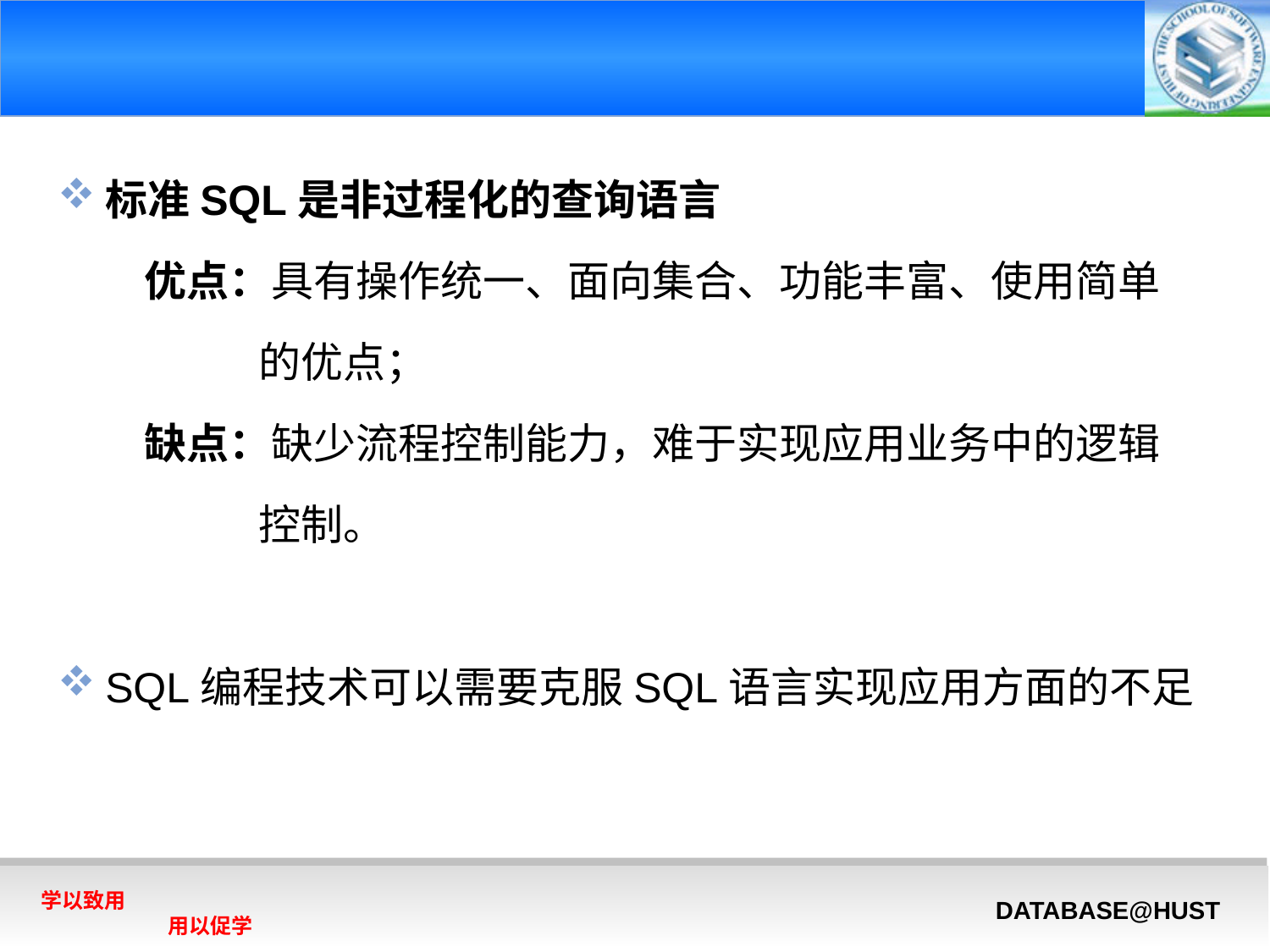

标准SQL是非过程化的查询语言
        优点：具有操作统一、面向集合、功能丰富、使用简单
                    的优点；
        缺点：缺少流程控制能力，难于实现应用业务中的逻辑
                    控制。

SQL编程技术可以需要克服SQL语言实现应用方面的不足